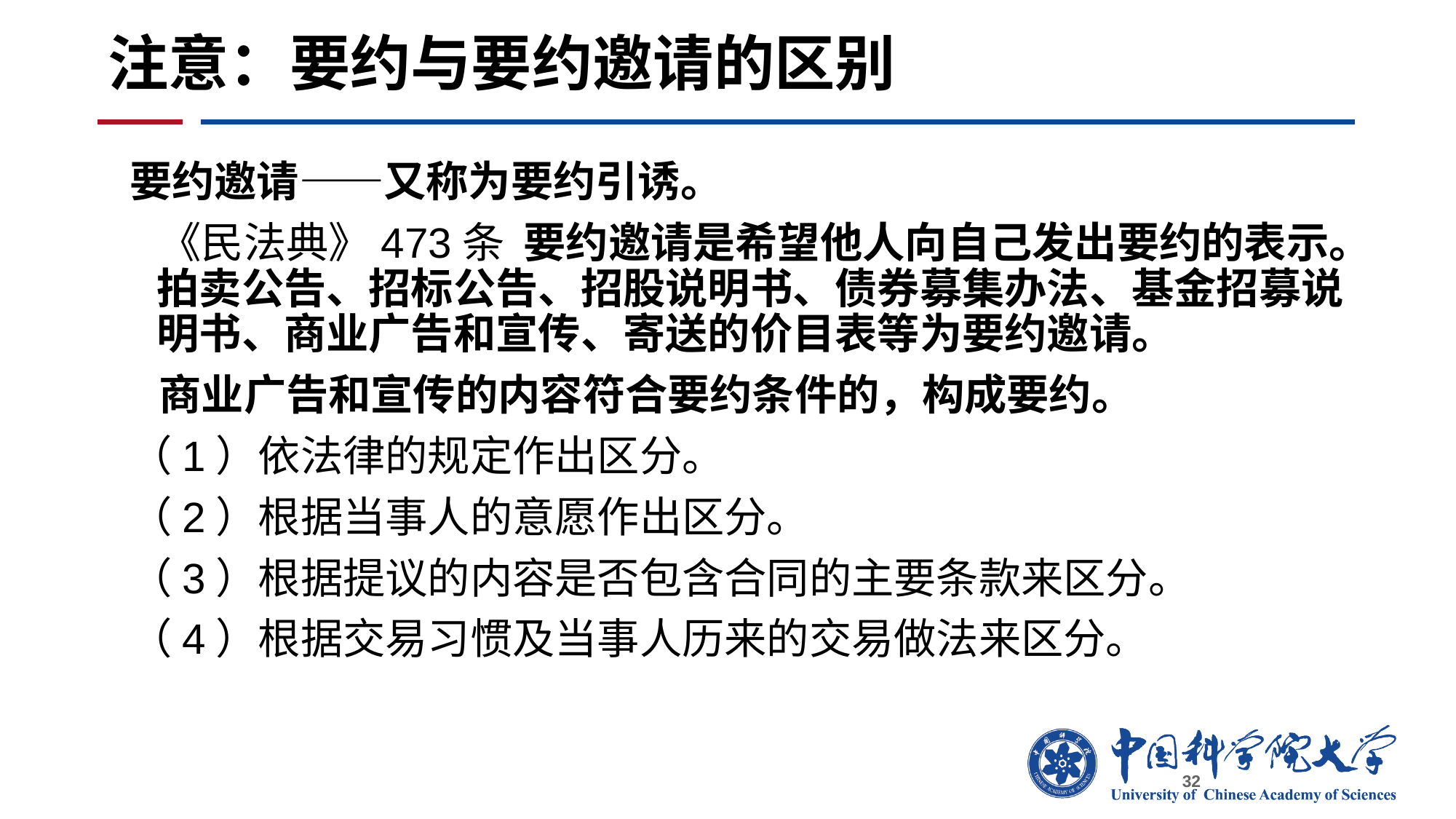

# 注意：要约与要约邀请的区别
要约邀请——又称为要约引诱。
  《民法典》473条  要约邀请是希望他人向自己发出要约的表示。拍卖公告、招标公告、招股说明书、债券募集办法、基金招募说明书、商业广告和宣传、寄送的价目表等为要约邀请。
  商业广告和宣传的内容符合要约条件的，构成要约。
（1）依法律的规定作出区分。
（2）根据当事人的意愿作出区分。
（3）根据提议的内容是否包含合同的主要条款来区分。
（4）根据交易习惯及当事人历来的交易做法来区分。

32